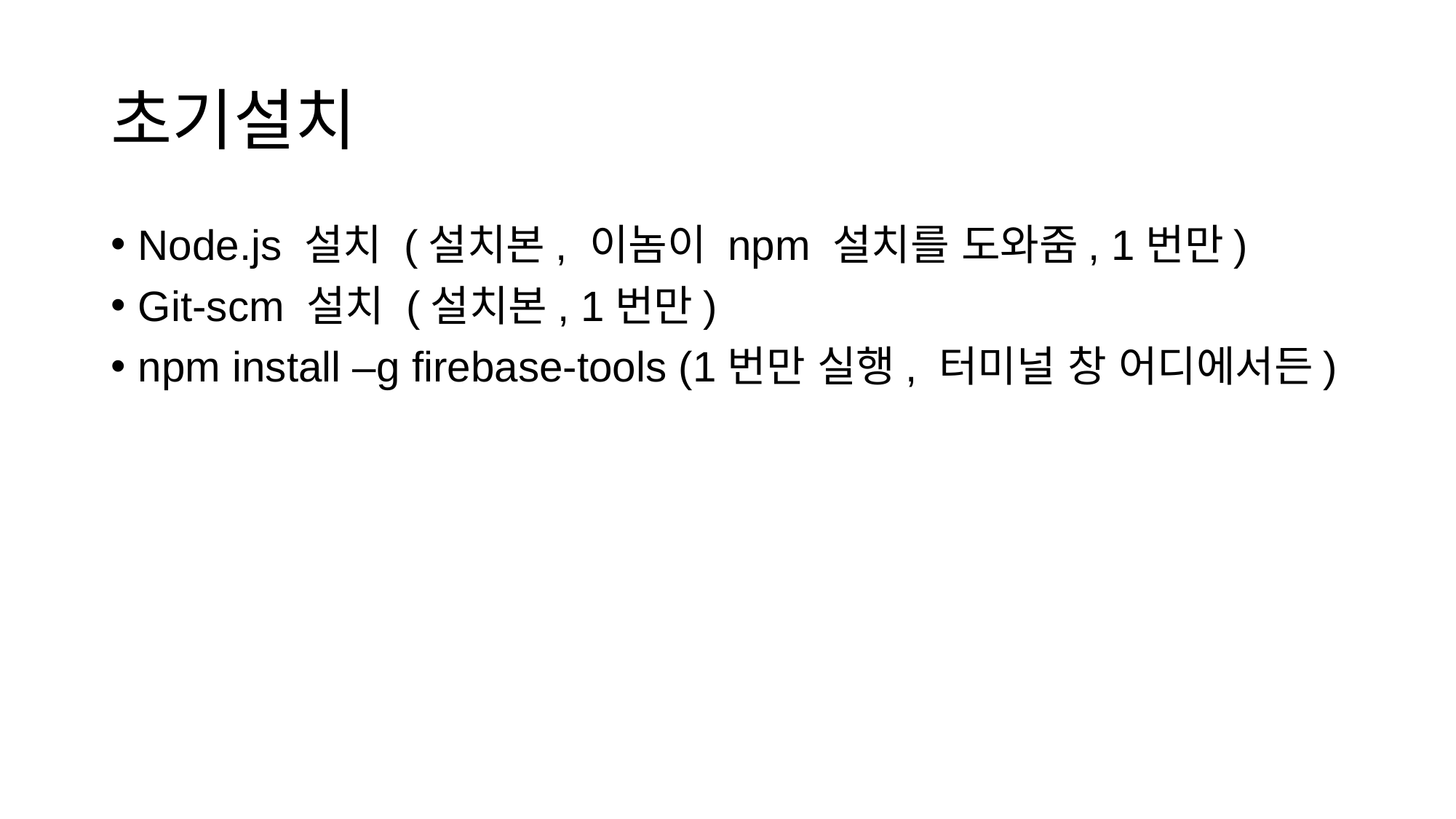

# 초기설치
Node.js 설치 (설치본, 이놈이 npm 설치를 도와줌, 1번만)
Git-scm 설치 (설치본, 1번만)
npm install –g firebase-tools (1번만 실행, 터미널 창 어디에서든)